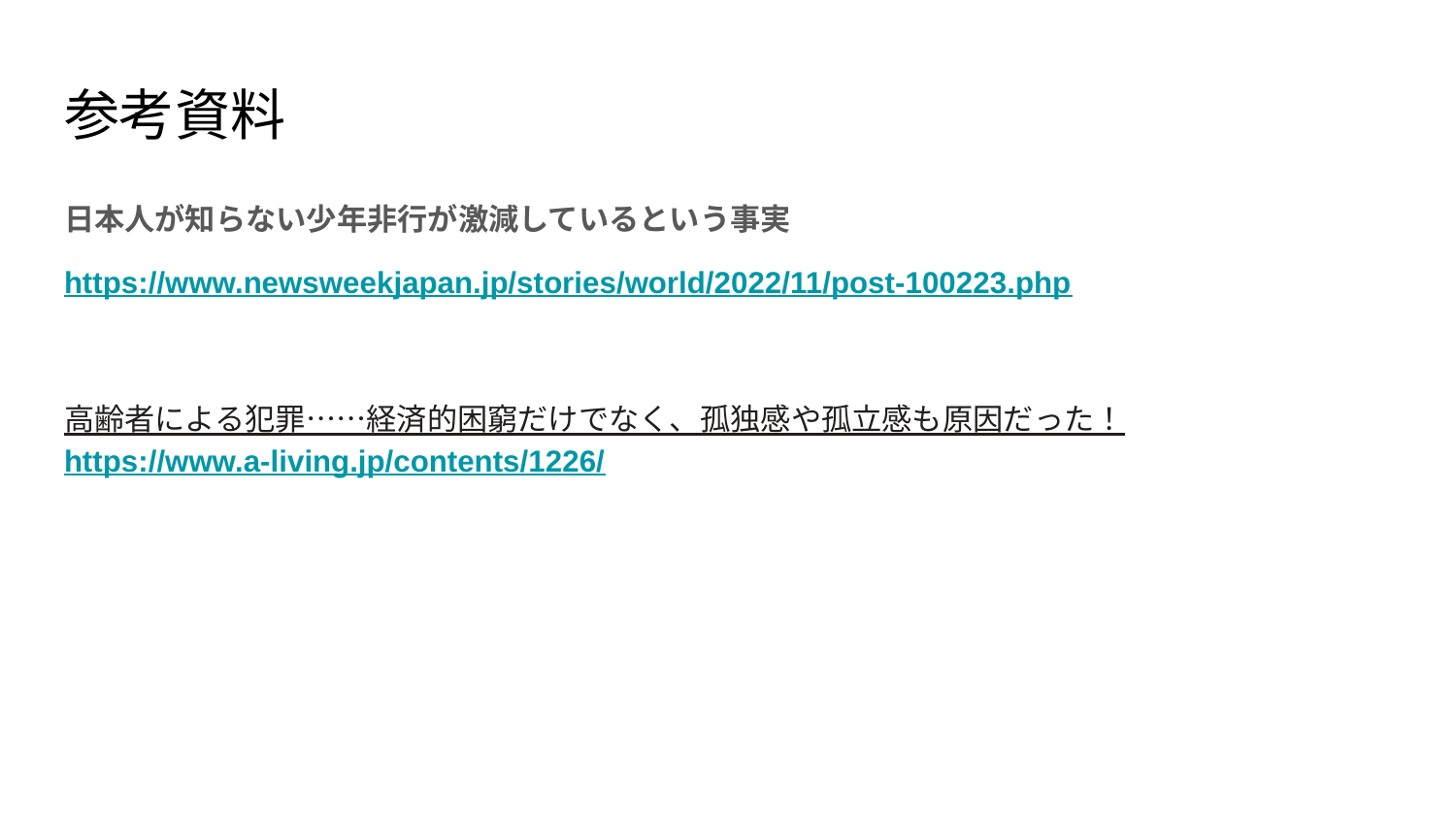

# 参考資料
日本人が知らない少年非行が激減しているという事実
https://www.newsweekjapan.jp/stories/world/2022/11/post-100223.php

高齢者による犯罪……経済的困窮だけでなく、孤独感や孤立感も原因だった！
https://www.a-living.jp/contents/1226/